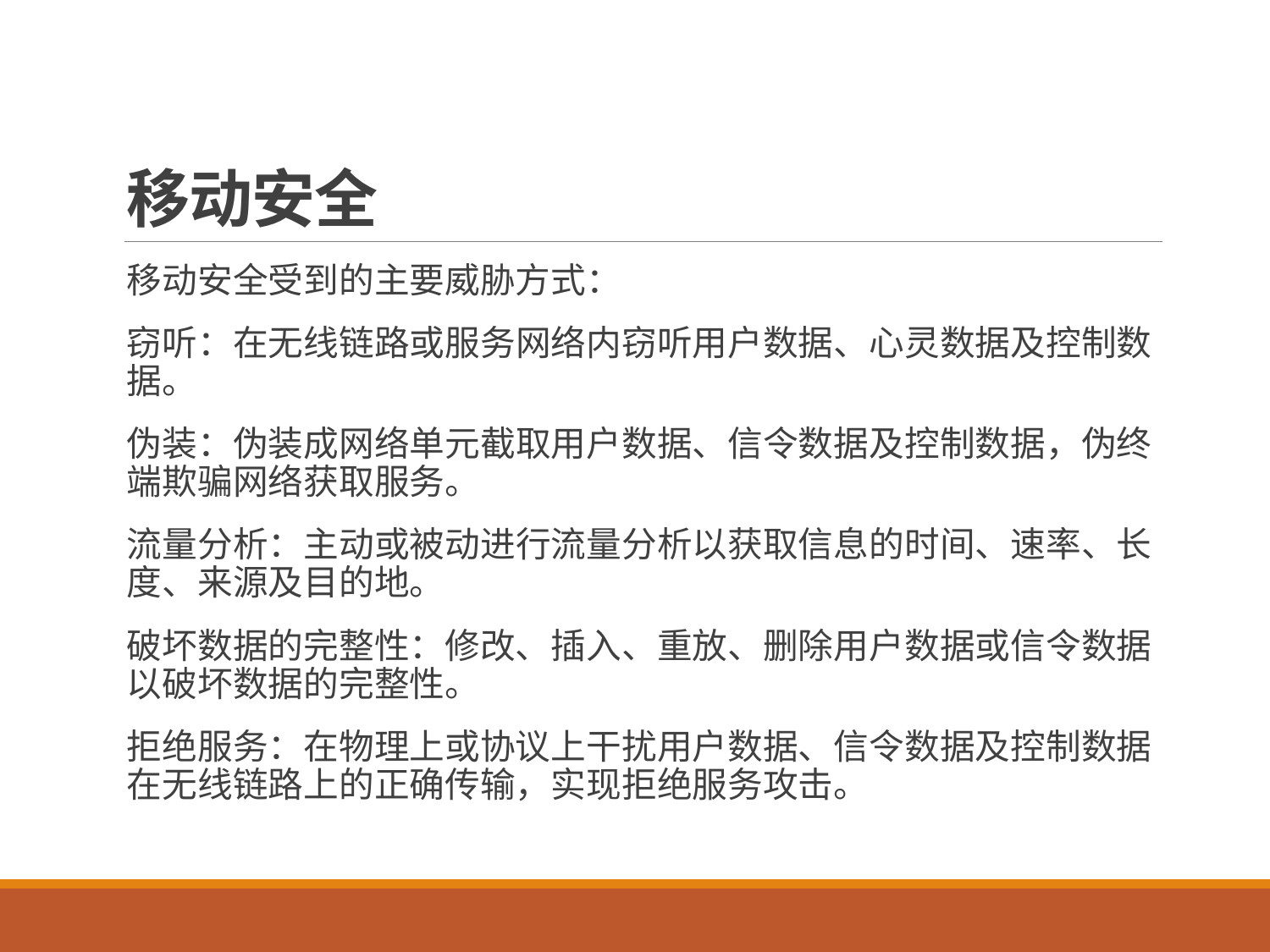

# 移动安全
移动安全受到的主要威胁方式：
窃听：在无线链路或服务网络内窃听用户数据、心灵数据及控制数据。
伪装：伪装成网络单元截取用户数据、信令数据及控制数据，伪终端欺骗网络获取服务。
流量分析：主动或被动进行流量分析以获取信息的时间、速率、长度、来源及目的地。
破坏数据的完整性：修改、插入、重放、删除用户数据或信令数据以破坏数据的完整性。
拒绝服务：在物理上或协议上干扰用户数据、信令数据及控制数据在无线链路上的正确传输，实现拒绝服务攻击。